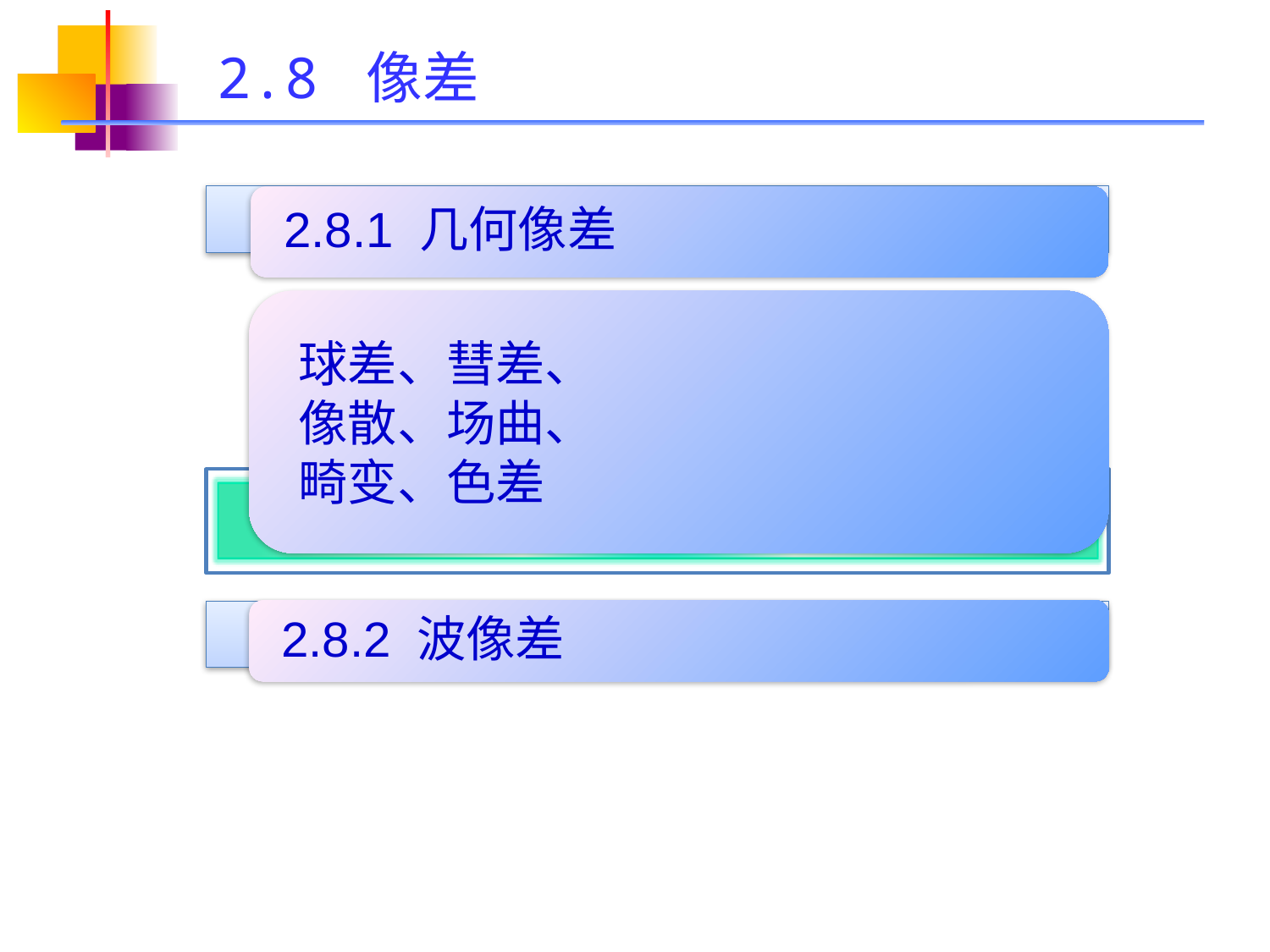

2.8 像差
2.8.1 几何像差
球差、彗差、
像散、场曲、
畸变、色差
2.8.2 波像差